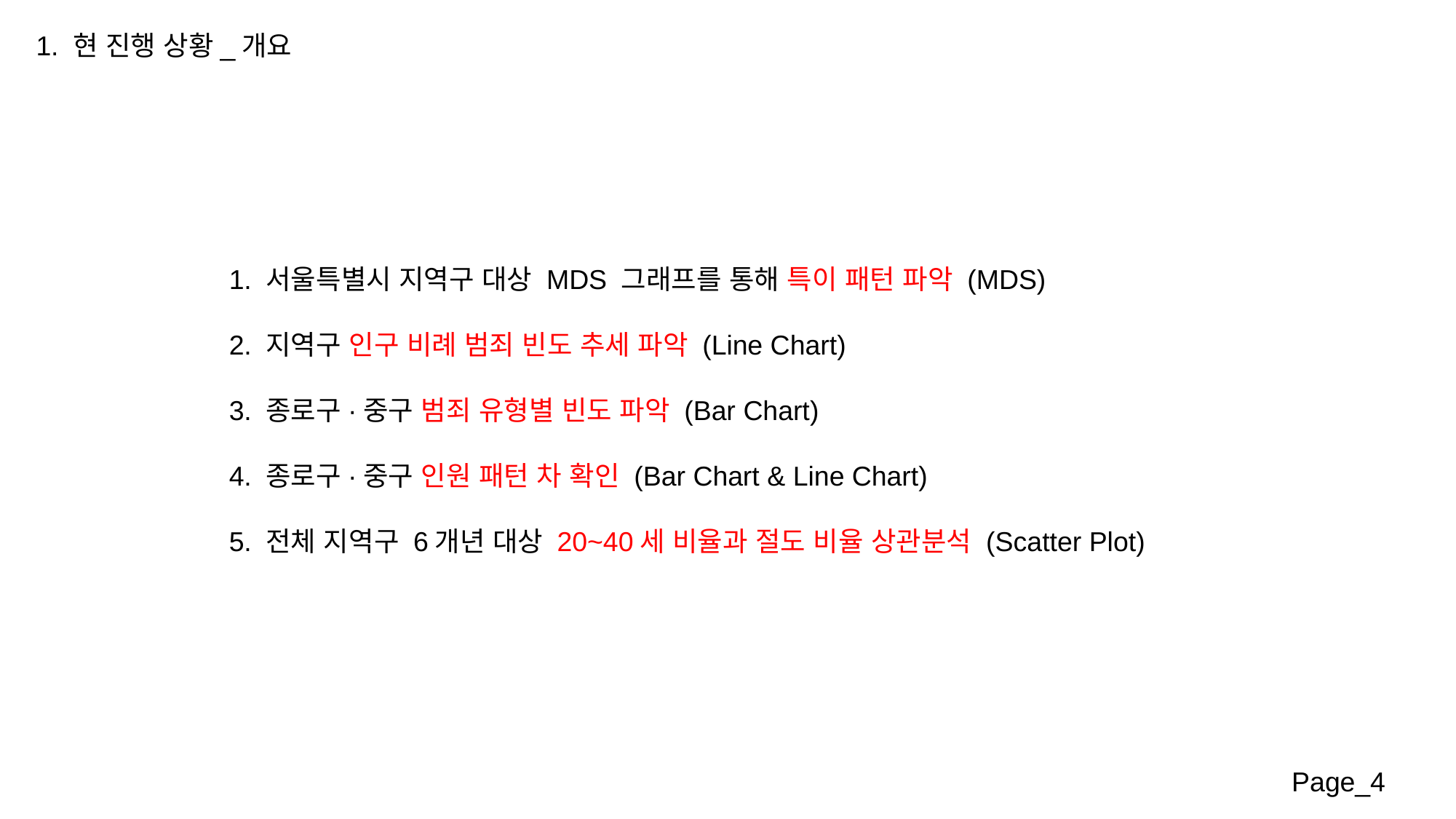

1. 현 진행 상황_개요
1. 서울특별시 지역구 대상 MDS 그래프를 통해 특이 패턴 파악 (MDS)

2. 지역구 인구 비례 범죄 빈도 추세 파악 (Line Chart)

3. 종로구·중구 범죄 유형별 빈도 파악 (Bar Chart)

4. 종로구·중구 인원 패턴 차 확인 (Bar Chart & Line Chart)

5. 전체 지역구 6개년 대상 20~40세 비율과 절도 비율 상관분석 (Scatter Plot)